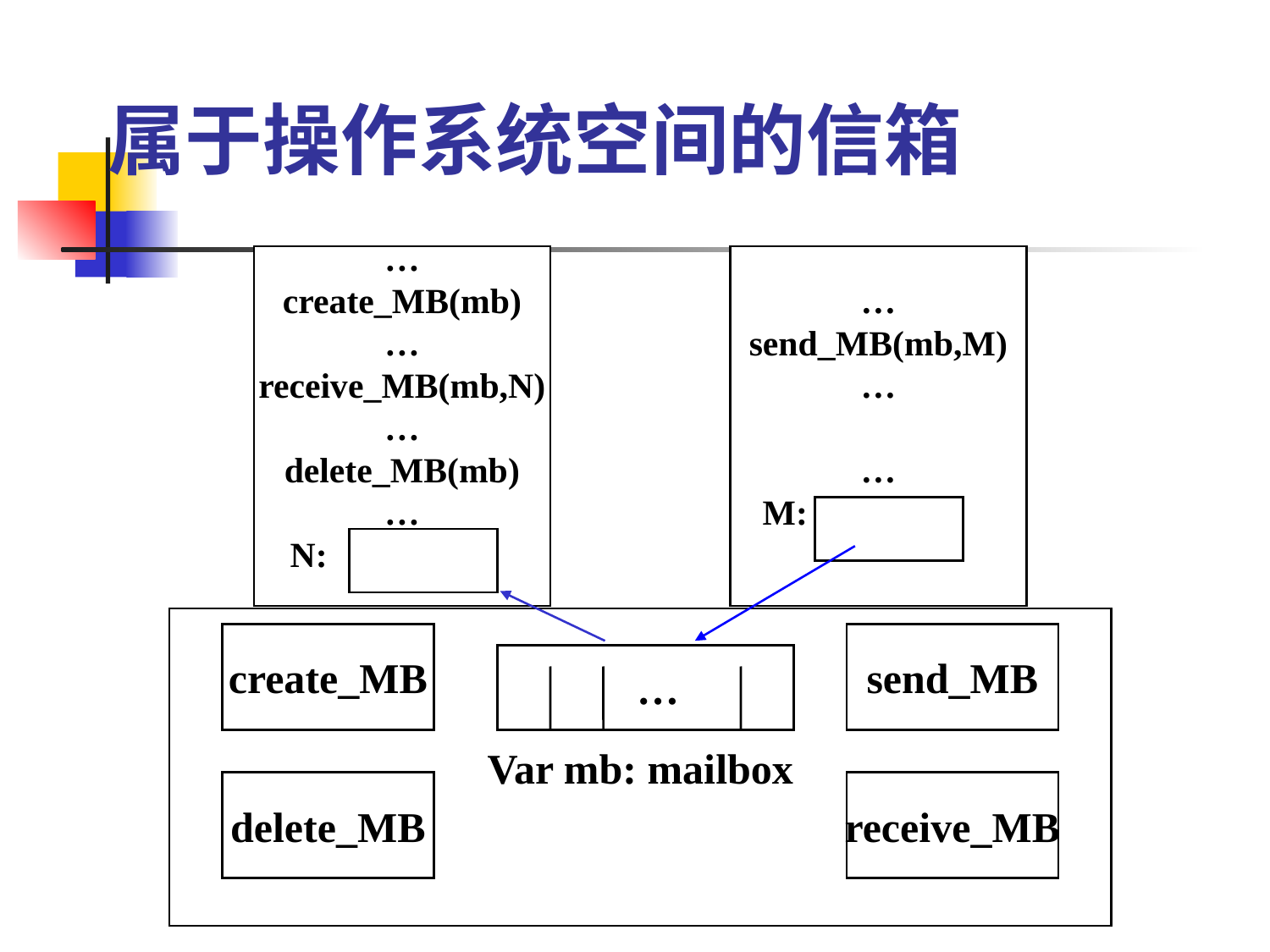

# 属于操作系统空间的信箱
…
create_MB(mb)
…
receive_MB(mb,N)
…
delete_MB(mb)
…
N:

…
send_MB(mb,M)
…

…
M:

create_MB
send_MB

…

Var mb: mailbox
delete_MB
receive_MB